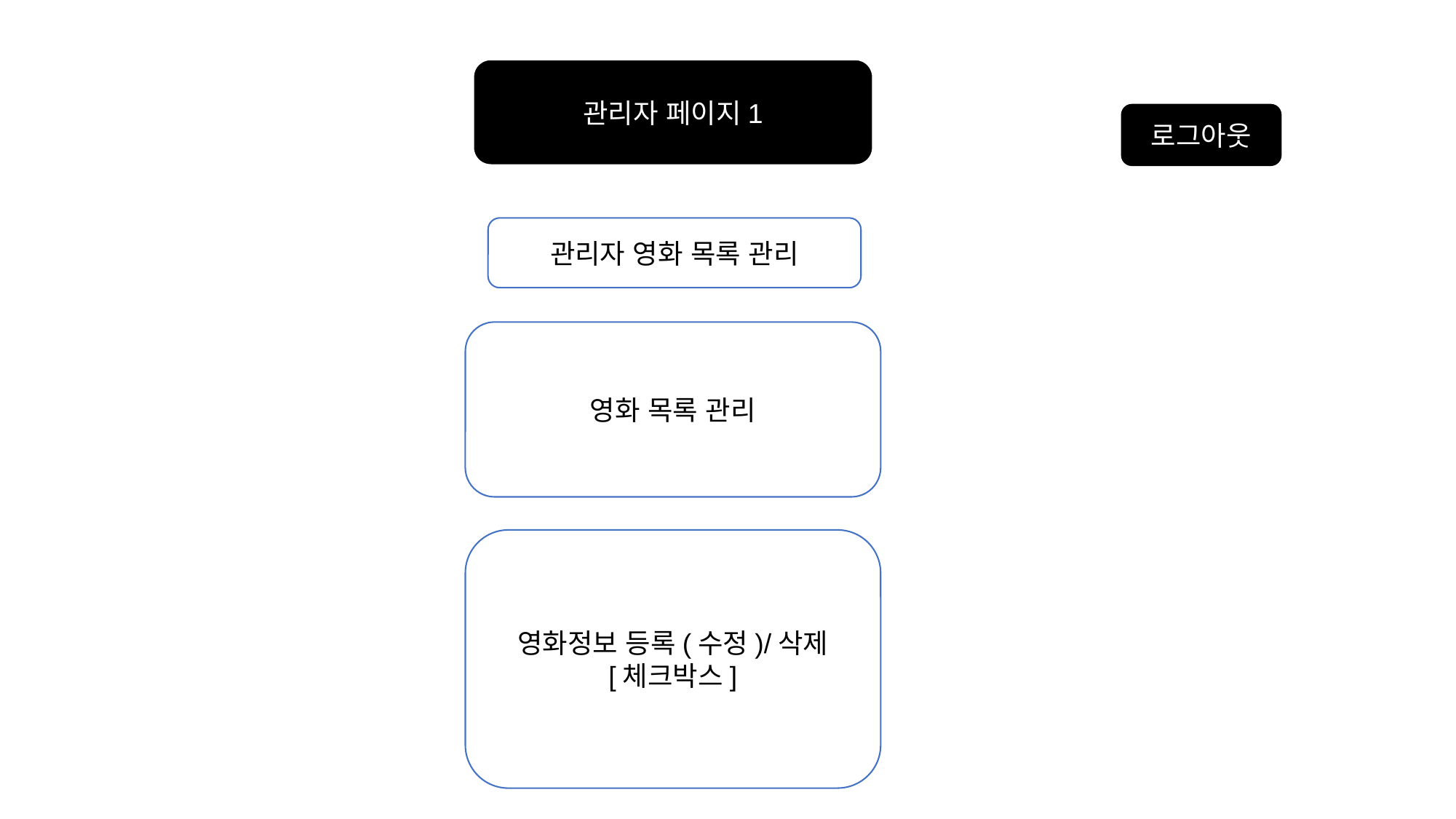

관리자 페이지1
로그아웃
관리자 영화 목록 관리
영화 목록 관리
영화정보 등록(수정)/삭제
[체크박스]